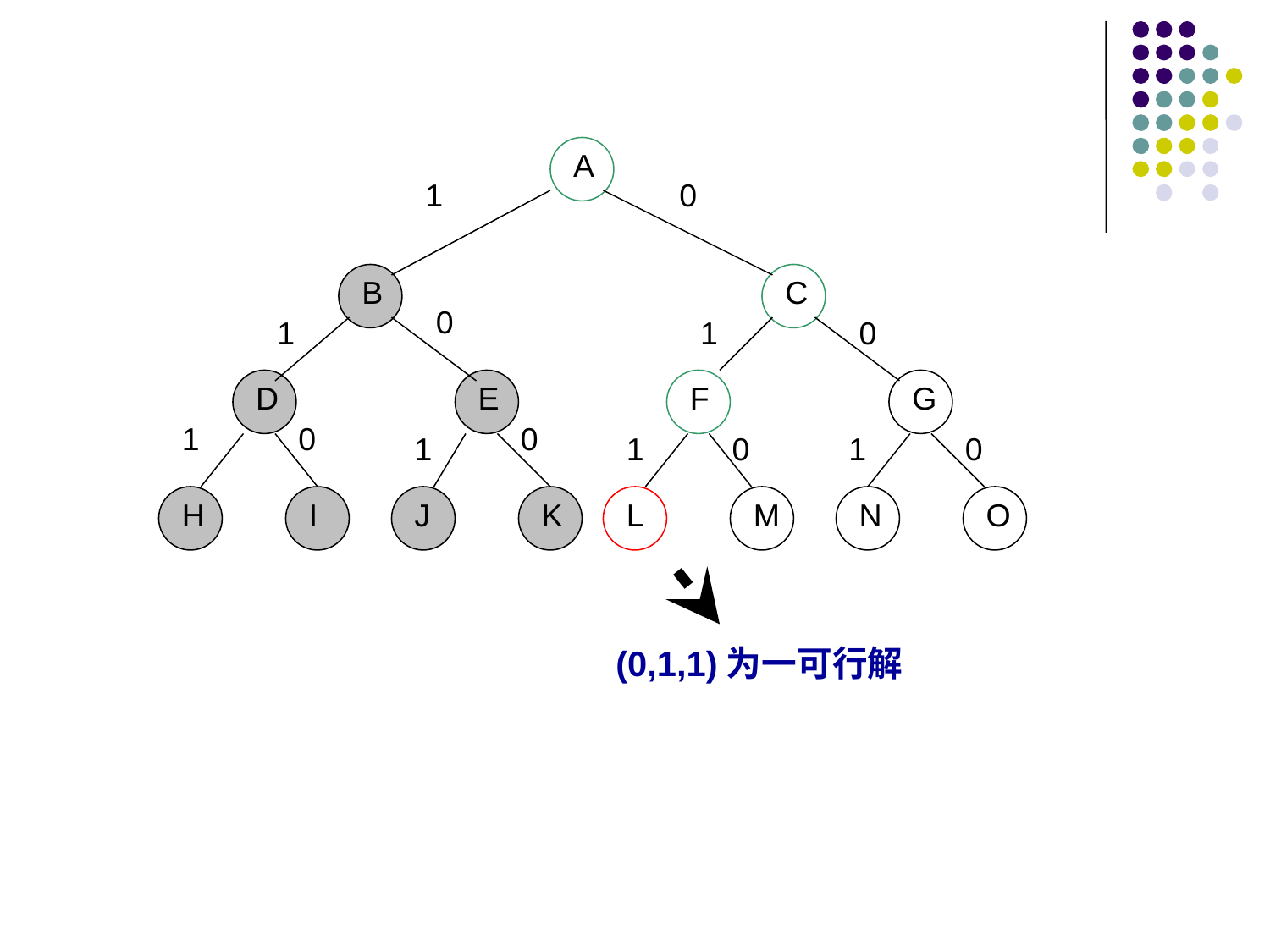

A
1
0

B
C
0
1
1
0

D
E
F
G
1
0
0
1
1
0
1
0

H
I
J
K
L
M
N
O

(0,1,1)为一可行解